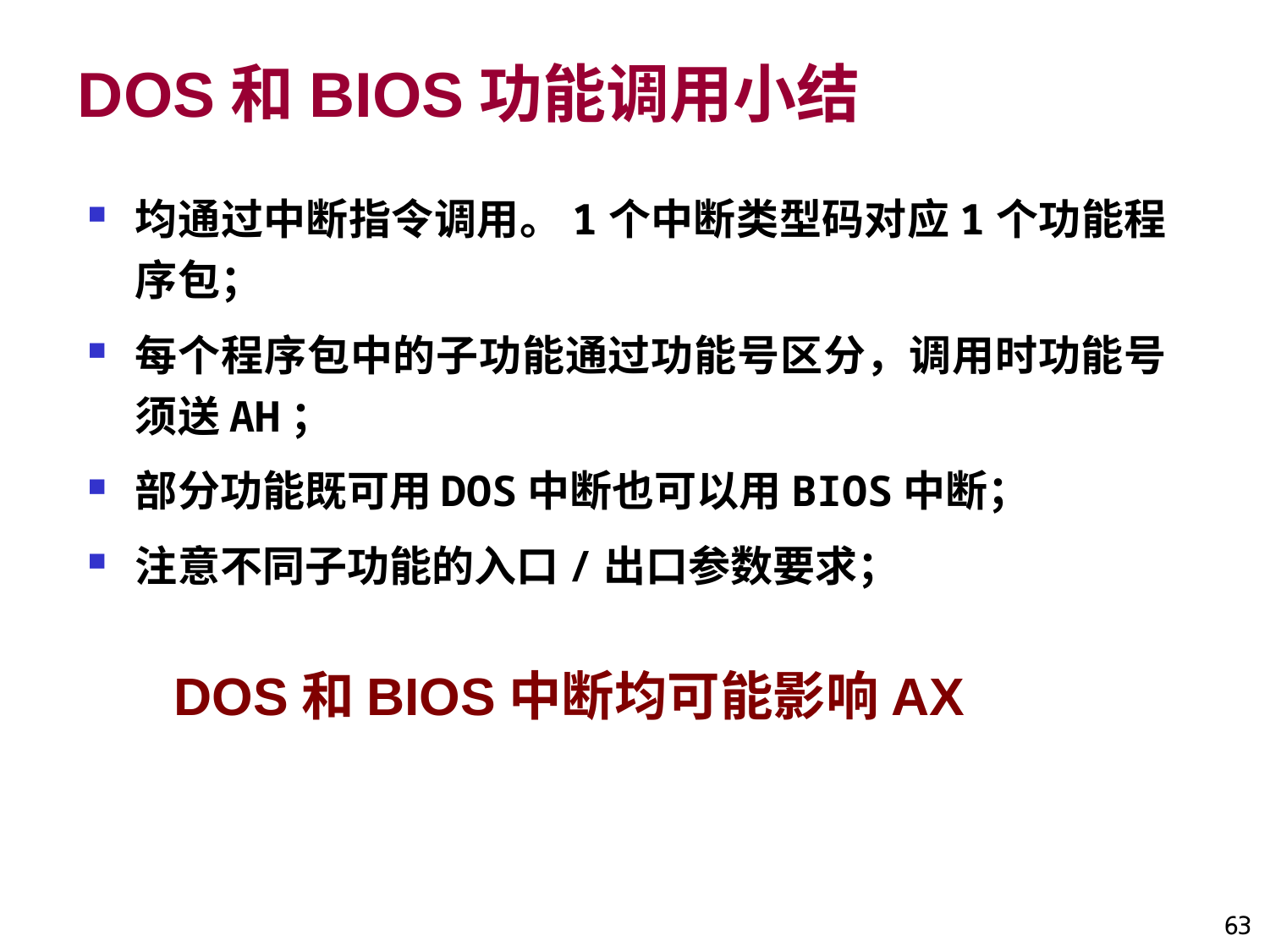

# DOS和BIOS功能调用小结
均通过中断指令调用。1个中断类型码对应1个功能程序包；
每个程序包中的子功能通过功能号区分，调用时功能号须送AH；
部分功能既可用DOS中断也可以用BIOS中断；
注意不同子功能的入口/出口参数要求；
DOS和BIOS中断均可能影响AX
63